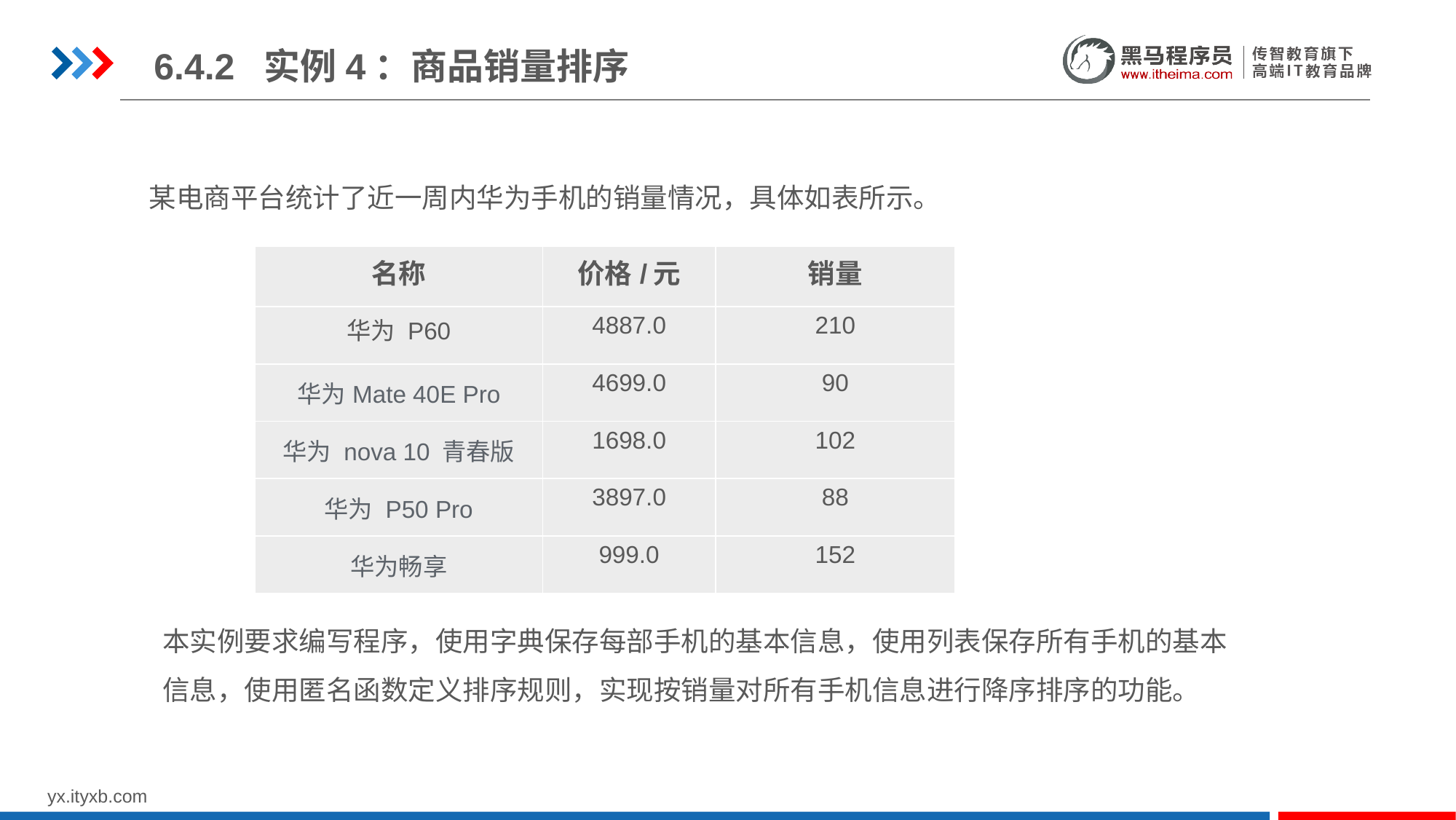

6.4.2  实例4：商品销量排序
某电商平台统计了近一周内华为手机的销量情况，具体如表所示。
| 名称 | 价格/元 | 销量 |
| --- | --- | --- |
| 华为 P60 | 4887.0 | 210 |
| 华为Mate 40E Pro | 4699.0 | 90 |
| 华为 nova 10 青春版 | 1698.0 | 102 |
| 华为 P50 Pro | 3897.0 | 88 |
| 华为畅享 | 999.0 | 152 |
本实例要求编写程序，使用字典保存每部手机的基本信息，使用列表保存所有手机的基本信息，使用匿名函数定义排序规则，实现按销量对所有手机信息进行降序排序的功能。